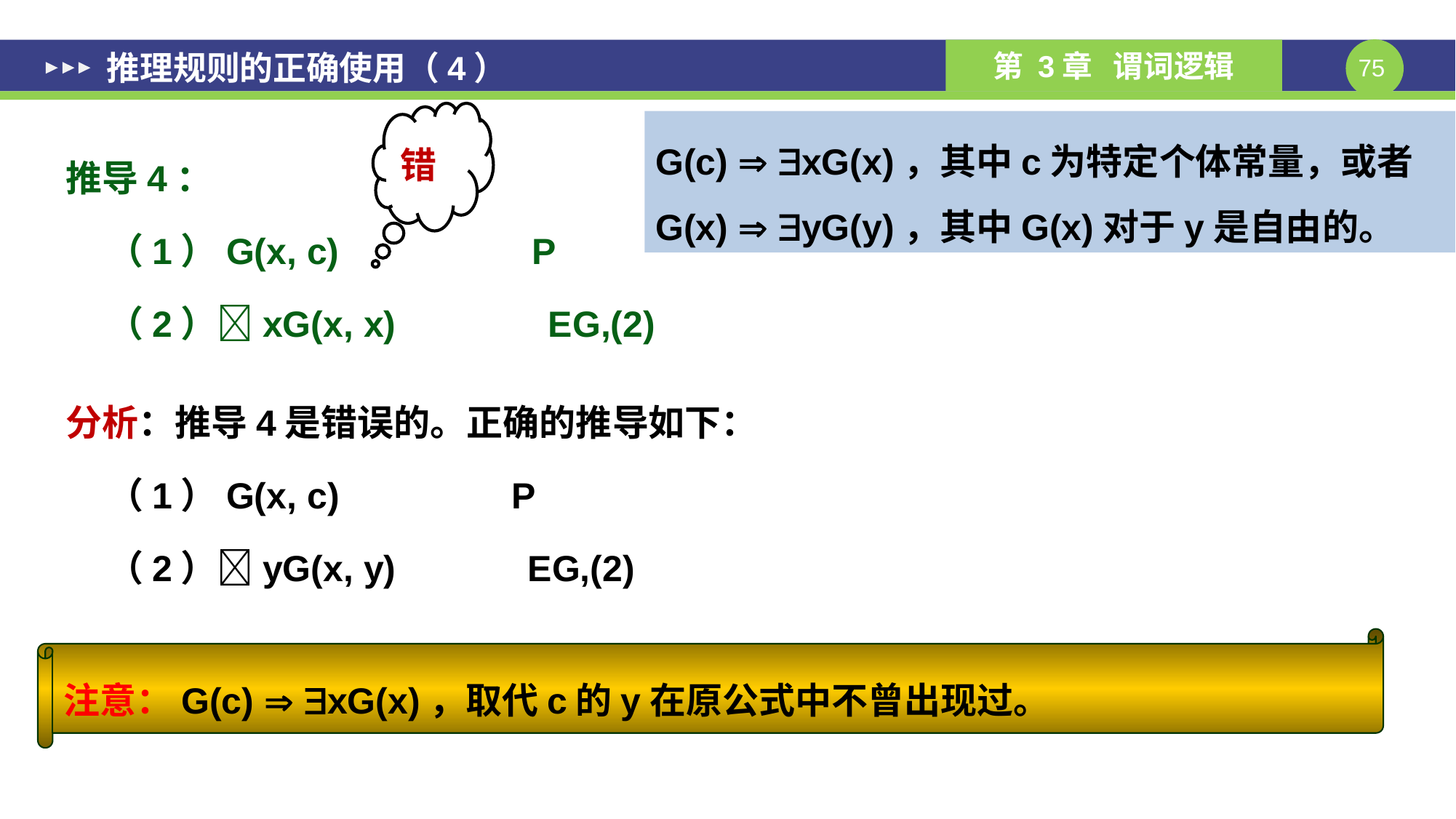

推理规则的正确使用（4）
错
G(c) ⇒ ∃xG(x)，其中c为特定个体常量，或者
G(x) ⇒ ∃yG(y)，其中G(x)对于y是自由的。
推导4：
    （1）G(x, c)                   P
    （2）∃xG(x, x)               EG,(2)
分析：推导4是错误的。正确的推导如下：
    （1）G(x, c)                 P
    （2）∃yG(x, y)             EG,(2)
注意：G(c) ⇒ ∃xG(x)，取代c的y在原公式中不曾出现过。